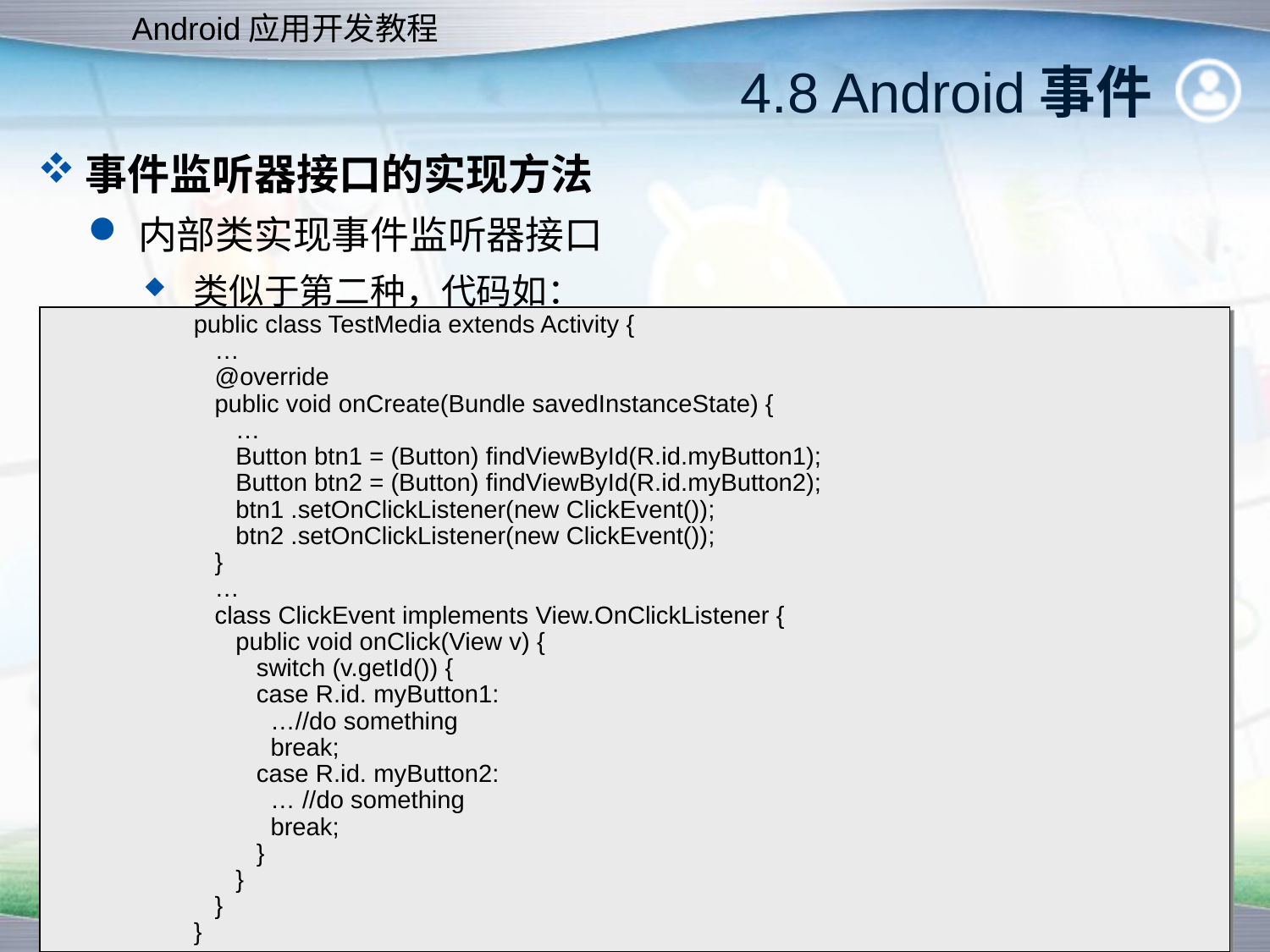

# 4.8 Android事件
事件监听器接口的实现方法
内部类实现事件监听器接口
类似于第二种，代码如：
	public class TestMedia extends Activity {
	   …
	   @override
	   public void onCreate(Bundle savedInstanceState) {
	      …
	      Button btn1 = (Button) findViewById(R.id.myButton1);
	      Button btn2 = (Button) findViewById(R.id.myButton2);
	      btn1 .setOnClickListener(new ClickEvent());
	      btn2 .setOnClickListener(new ClickEvent());
	   }
	   …
	   class ClickEvent implements View.OnClickListener {
	      public void onClick(View v) {
	         switch (v.getId()) {
	         case R.id. myButton1:
	           …//do something
	           break;
	         case R.id. myButton2:
	           … //do something
	           break;
	         }
	      }
	   }
	}